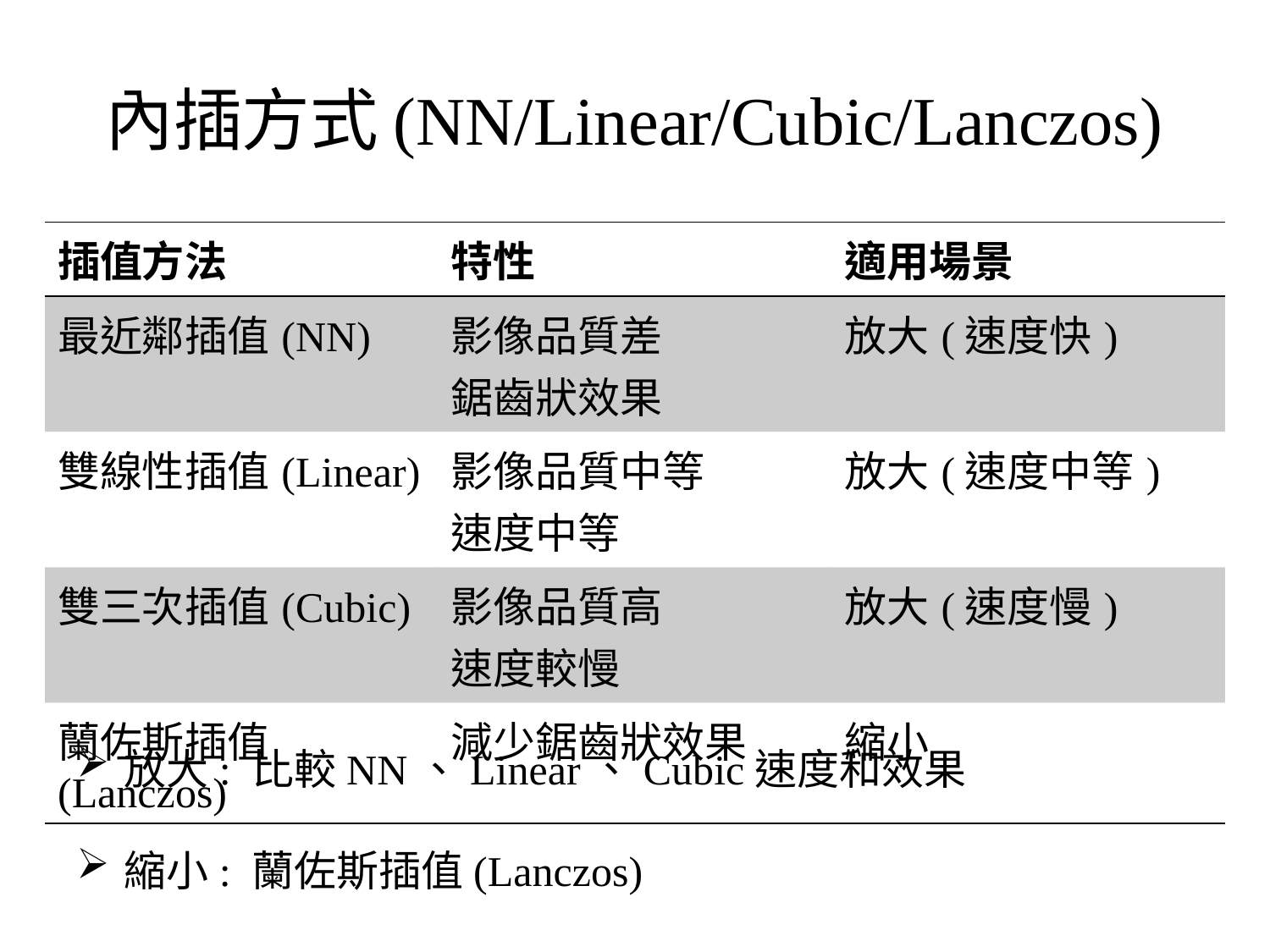

# 內插方式(NN/Linear/Cubic/Lanczos)
| 插值方法 | 特性 | 適用場景 |
| --- | --- | --- |
| 最近鄰插值(NN) | 影像品質差 鋸齒狀效果 | 放大(速度快) |
| 雙線性插值(Linear) | 影像品質中等 速度中等 | 放大(速度中等) |
| 雙三次插值(Cubic) | 影像品質高 速度較慢 | 放大(速度慢) |
| 蘭佐斯插值(Lanczos) | 減少鋸齒狀效果 | 縮小 |
放大: 比較NN、Linear、Cubic速度和效果

縮小: 蘭佐斯插值(Lanczos)